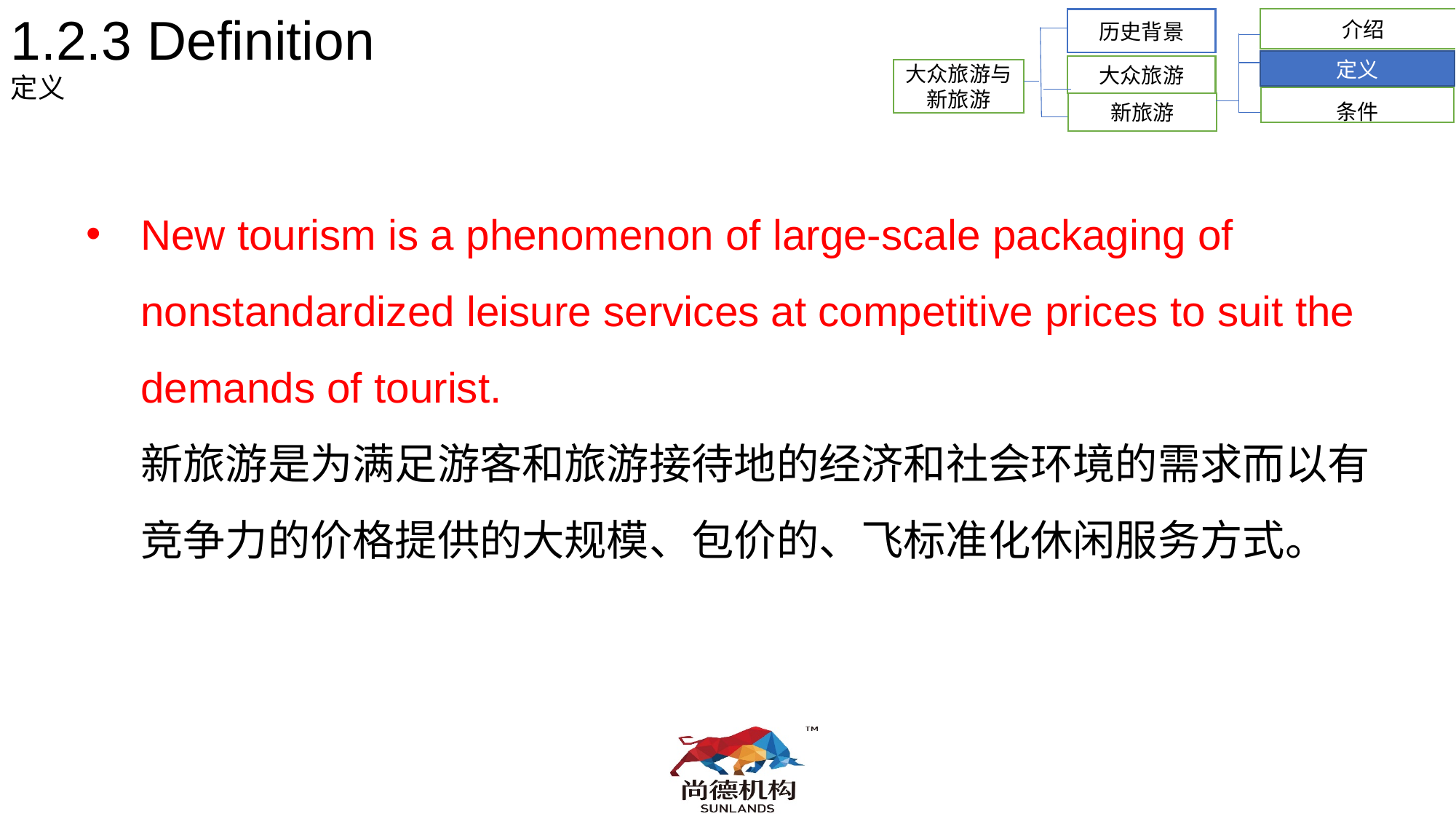

1.2.3 Definition
定义
 介绍
历史背景
定义
大众旅游
大众旅游与新旅游
条件
新旅游
New tourism is a phenomenon of large-scale packaging of nonstandardized leisure services at competitive prices to suit the demands of tourist.
新旅游是为满足游客和旅游接待地的经济和社会环境的需求而以有竞争力的价格提供的大规模、包价的、飞标准化休闲服务方式。